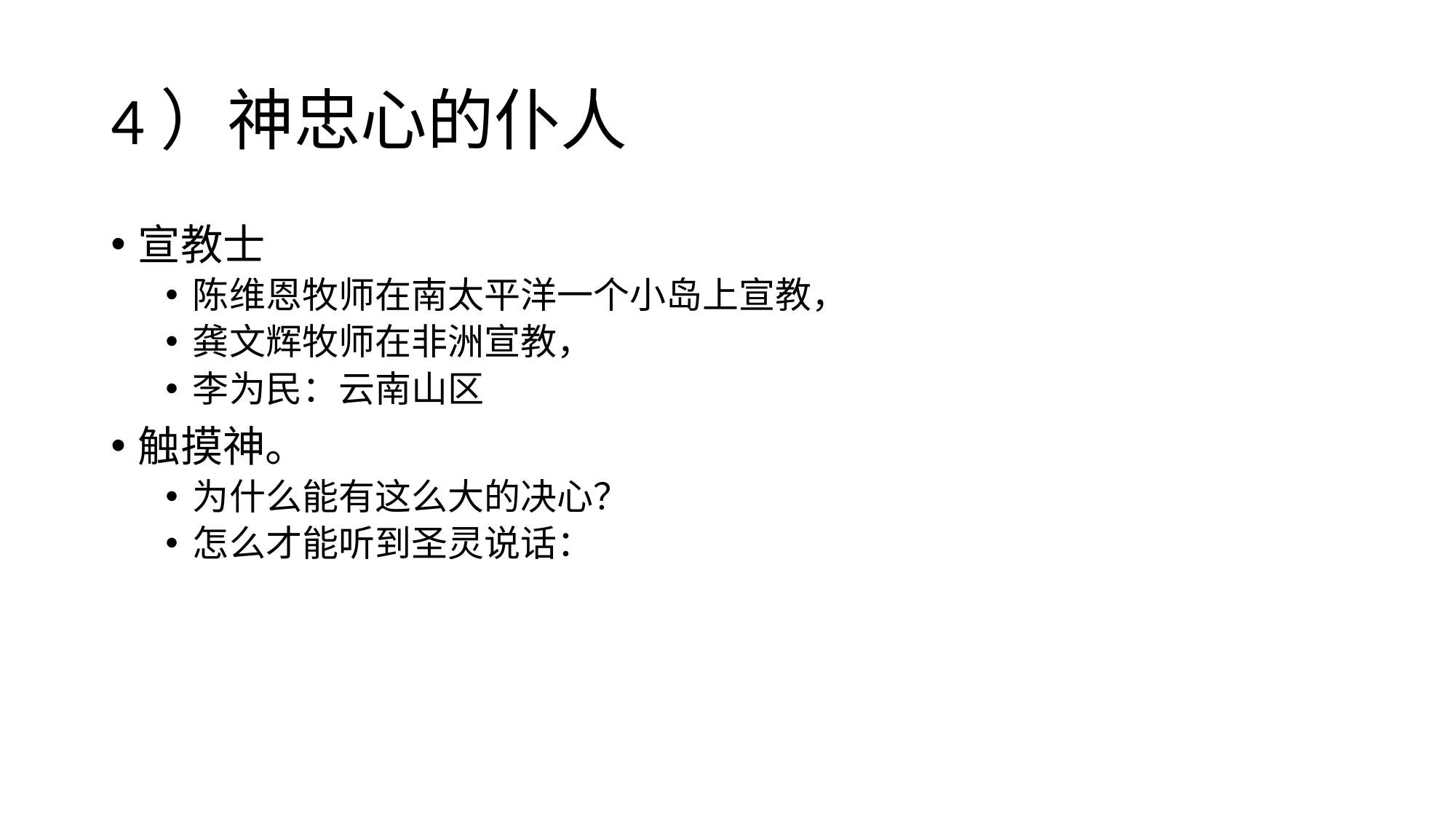

# 4）神忠心的仆人
宣教士
陈维恩牧师在南太平洋一个小岛上宣教，
龚文辉牧师在非洲宣教，
李为民：云南山区
触摸神。
为什么能有这么大的决心？
怎么才能听到圣灵说话：